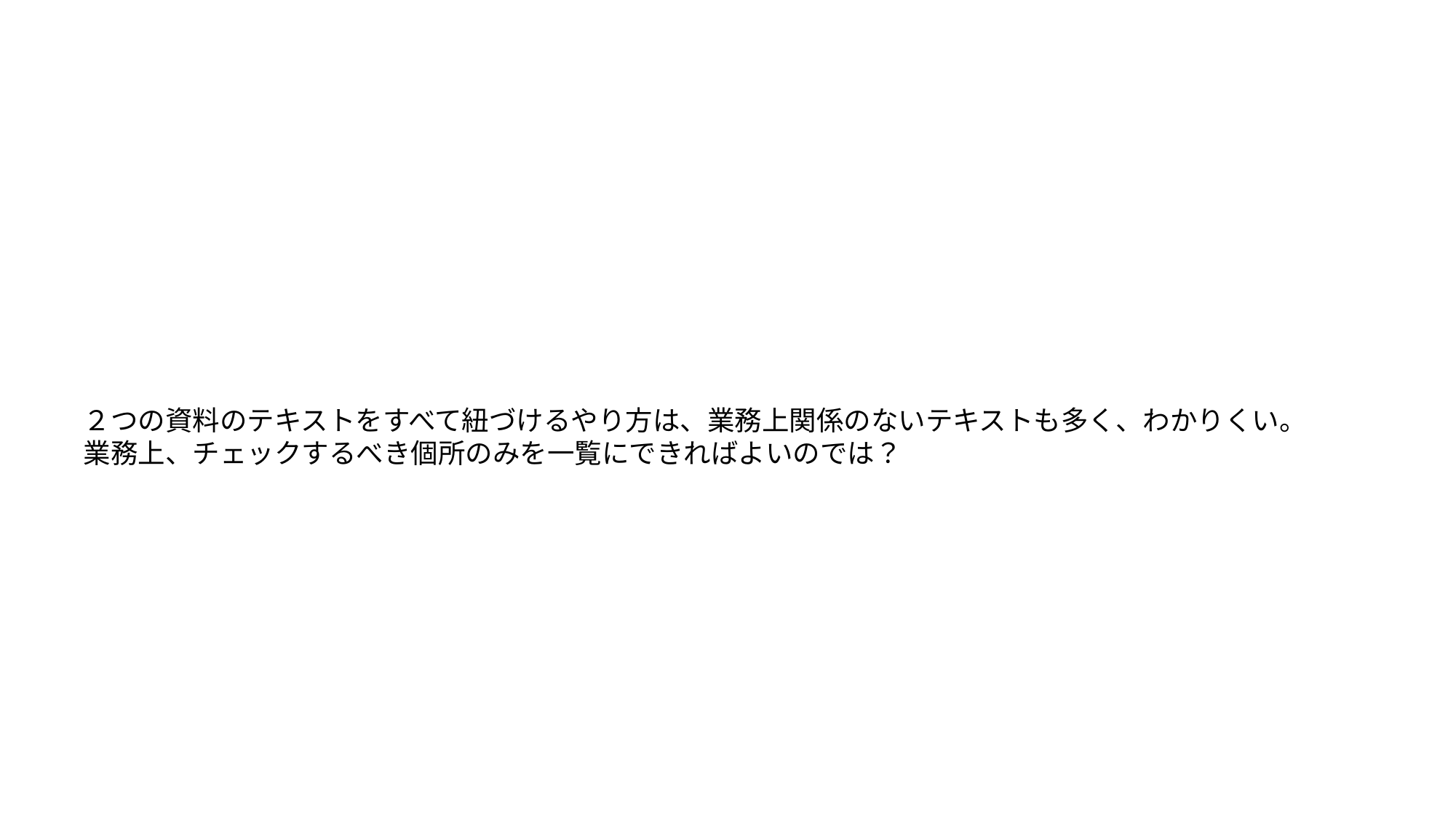

２つの資料のテキストをすべて紐づけるやり方は、業務上関係のないテキストも多く、わかりくい。
業務上、チェックするべき個所のみを一覧にできればよいのでは？